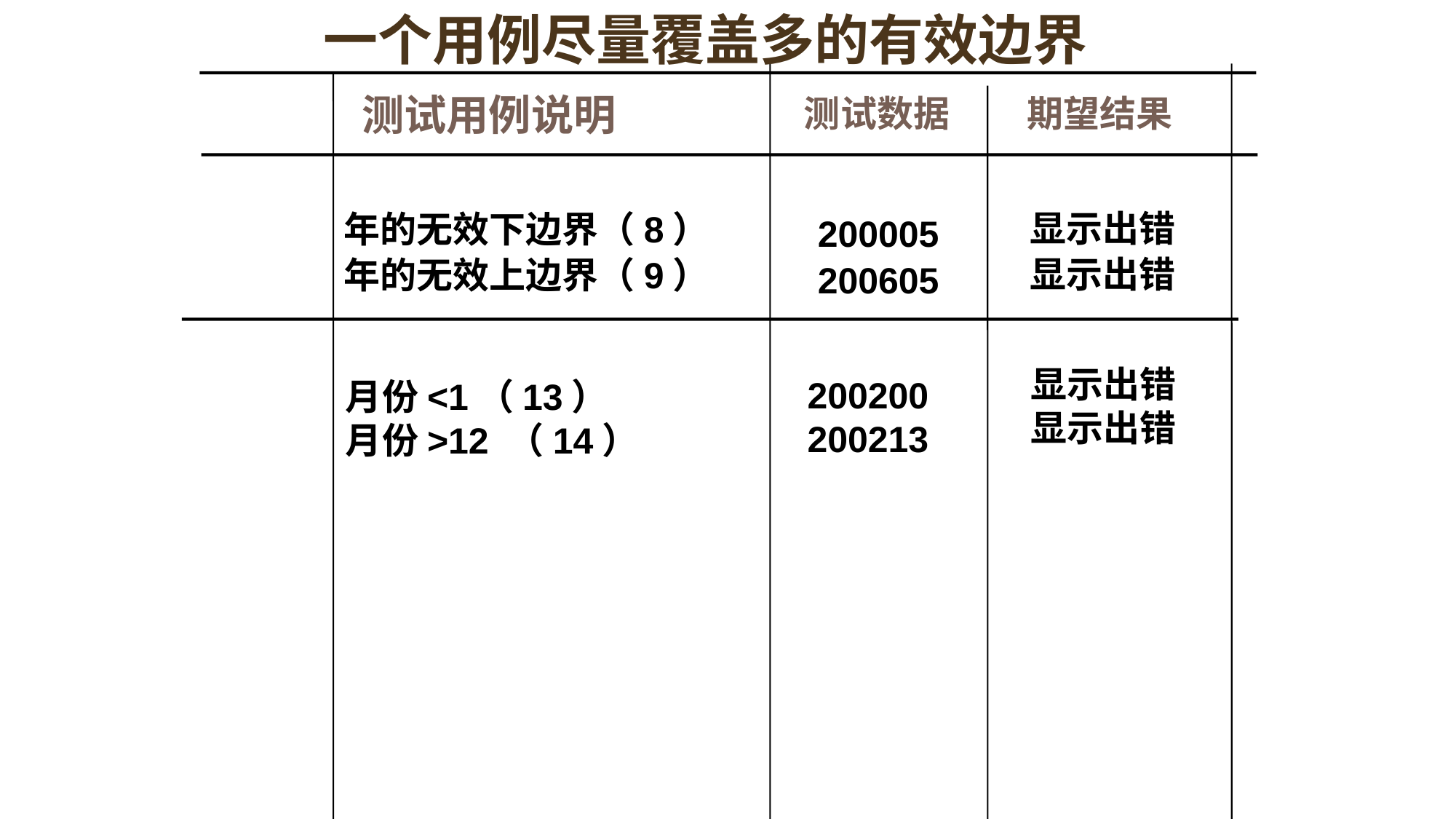

一个用例尽量覆盖多的有效边界

测试数据

期望结果
测试用例说明

显示出错
显示出错

年的无效下边界（8）
年的无效上边界（9）

200005
200605

月份<1（13）
月份>12 （14）
显示出错
显示出错
200200
200213